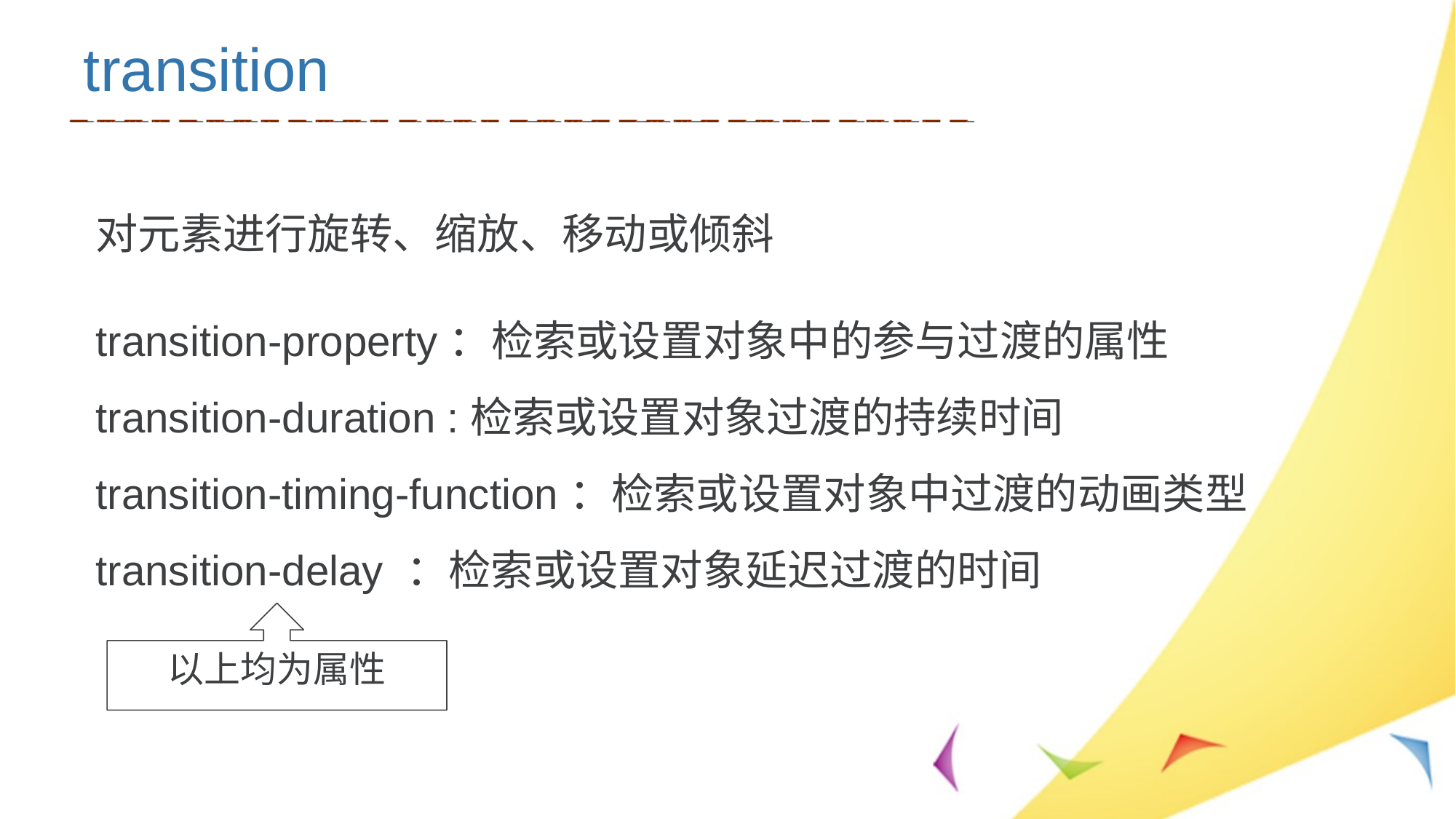

# transition
对元素进行旋转、缩放、移动或倾斜
transition-property：检索或设置对象中的参与过渡的属性
transition-duration :检索或设置对象过渡的持续时间
transition-timing-function：检索或设置对象中过渡的动画类型
transition-delay ：检索或设置对象延迟过渡的时间
以上均为属性